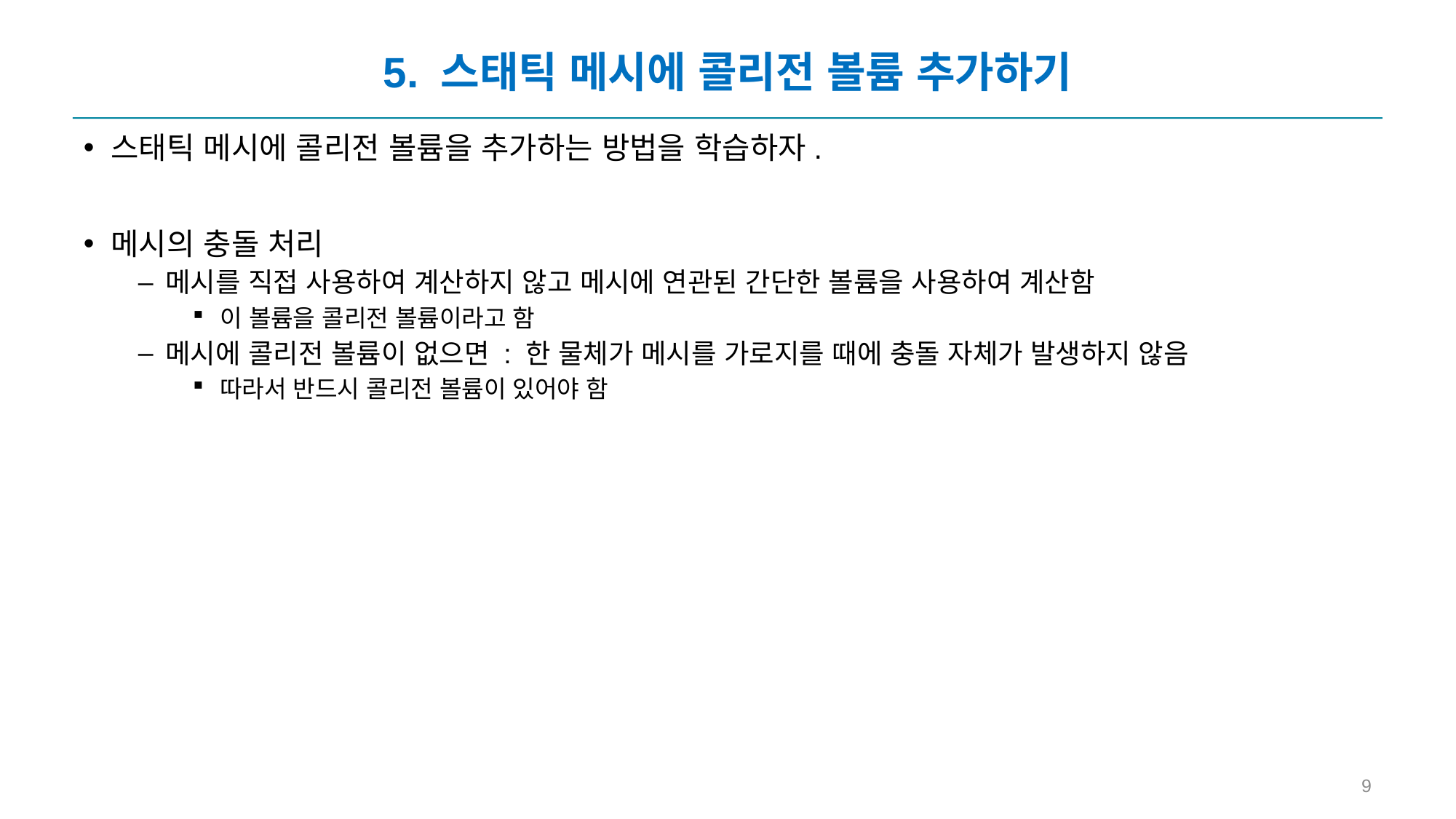

# 5. 스태틱 메시에 콜리전 볼륨 추가하기
스태틱 메시에 콜리전 볼륨을 추가하는 방법을 학습하자.

메시의 충돌 처리
메시를 직접 사용하여 계산하지 않고 메시에 연관된 간단한 볼륨을 사용하여 계산함
이 볼륨을 콜리전 볼륨이라고 함
메시에 콜리전 볼륨이 없으면 : 한 물체가 메시를 가로지를 때에 충돌 자체가 발생하지 않음
따라서 반드시 콜리전 볼륨이 있어야 함

9